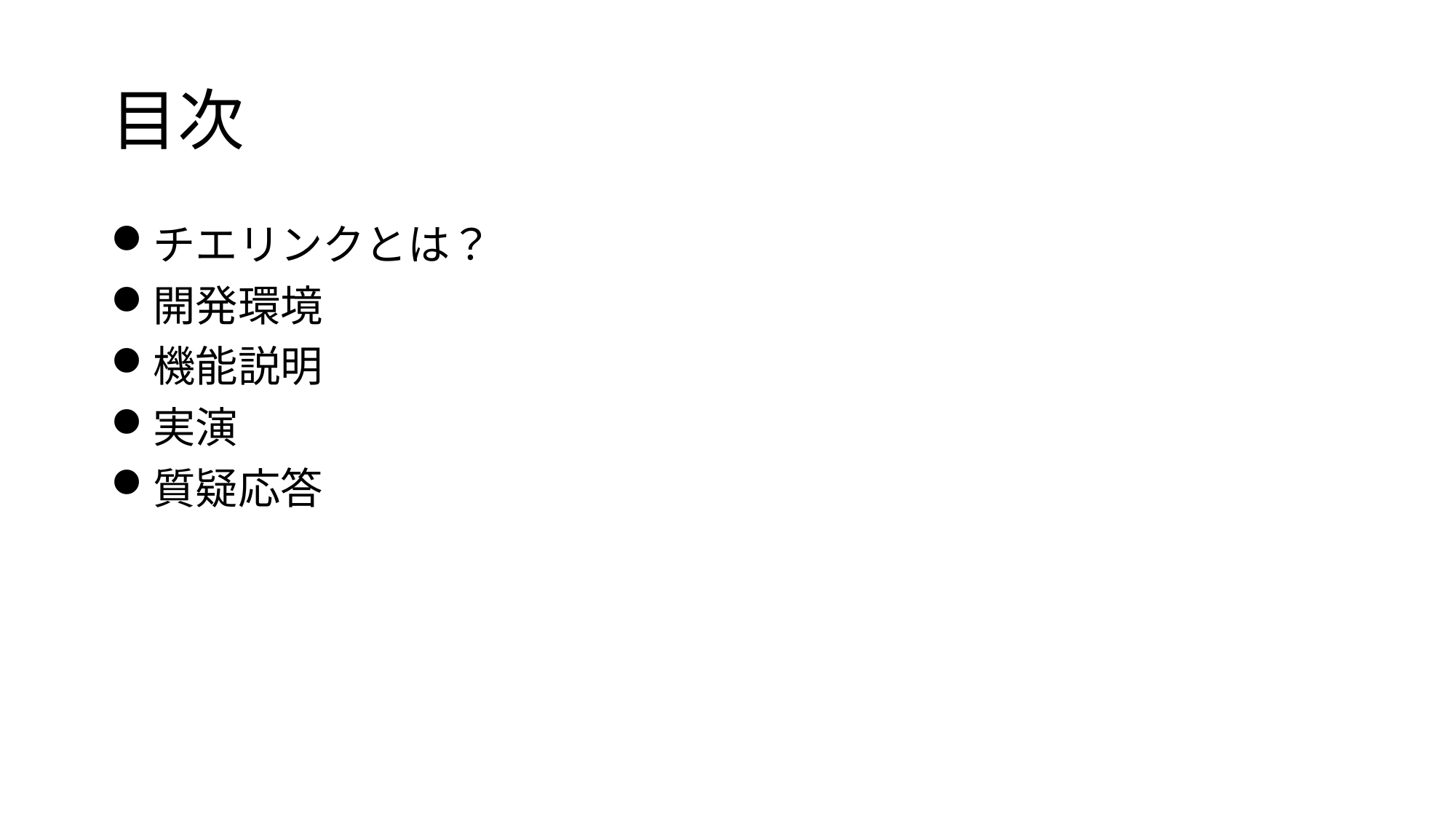

# 目次
チエリンクとは？
開発環境
機能説明
実演
質疑応答